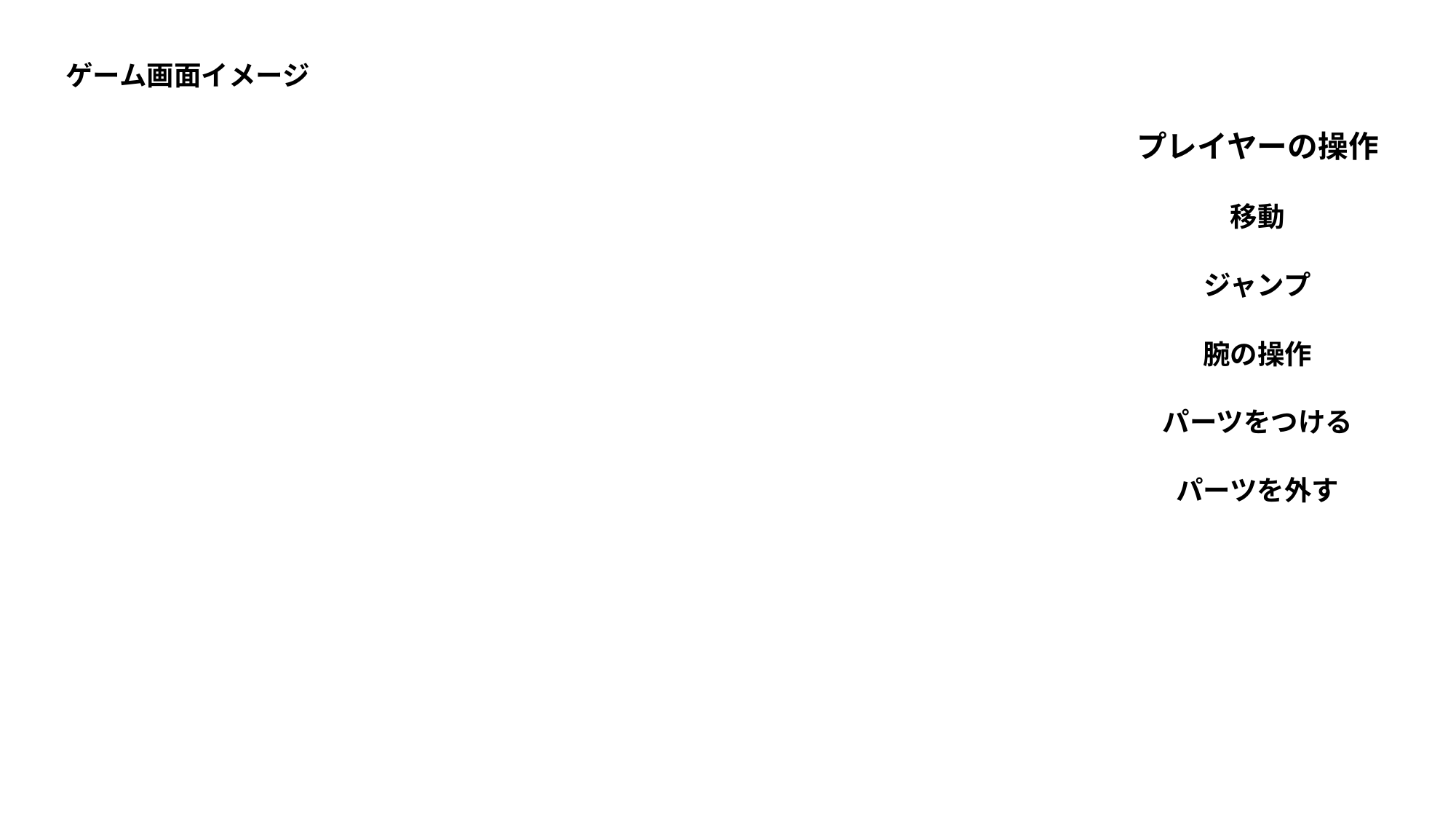

ゲーム画面イメージ
プレイヤーの操作
移動
ジャンプ
腕の操作
パーツをつける
パーツを外す